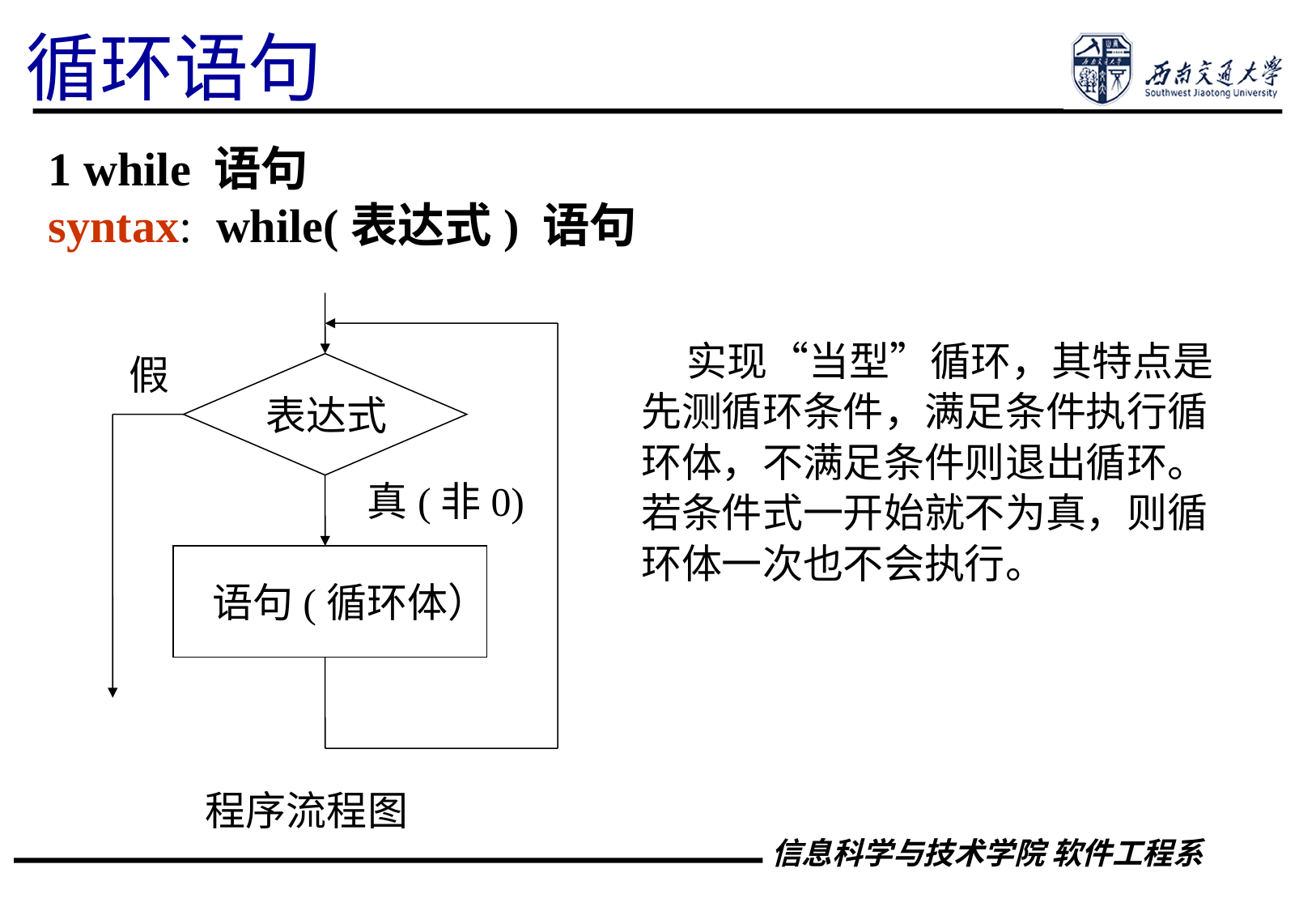

循环语句
1 while 语句
syntax:  while(表达式) 语句

假
表达式

真(非0)
　语句(循环体）

程序流程图
    实现“当型”循环，其特点是先测循环条件，满足条件执行循环体，不满足条件则退出循环。若条件式一开始就不为真，则循环体一次也不会执行。